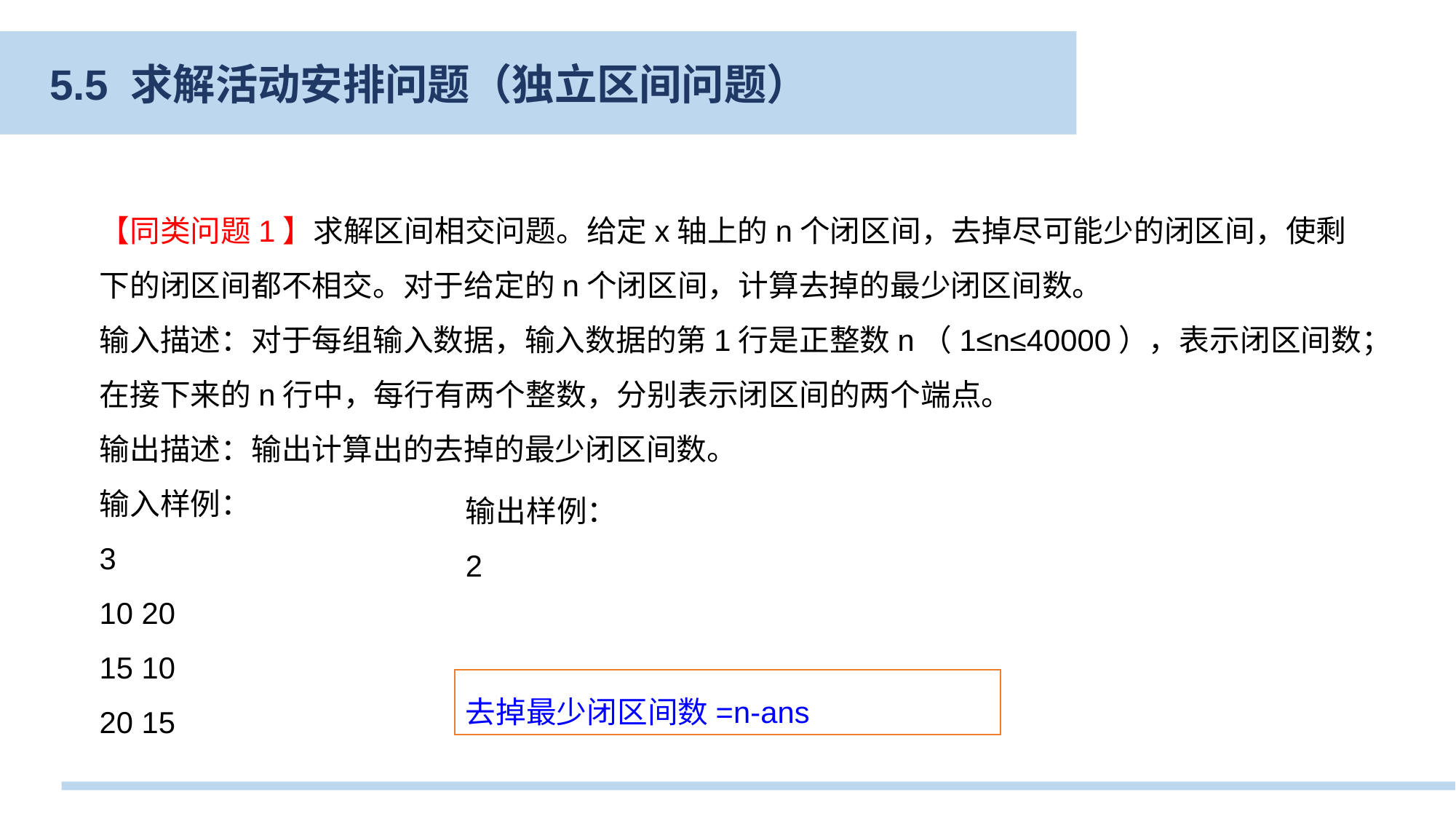

5.5 求解活动安排问题（独立区间问题）
【同类问题1】求解区间相交问题。给定x轴上的n个闭区间，去掉尽可能少的闭区间，使剩下的闭区间都不相交。对于给定的n个闭区间，计算去掉的最少闭区间数。
输入描述：对于每组输入数据，输入数据的第1行是正整数n（1≤n≤40000），表示闭区间数；在接下来的n行中，每行有两个整数，分别表示闭区间的两个端点。
输出描述：输出计算出的去掉的最少闭区间数。
输入样例：
3
10 20
15 10
20 15
输出样例：
2
去掉最少闭区间数=n-ans